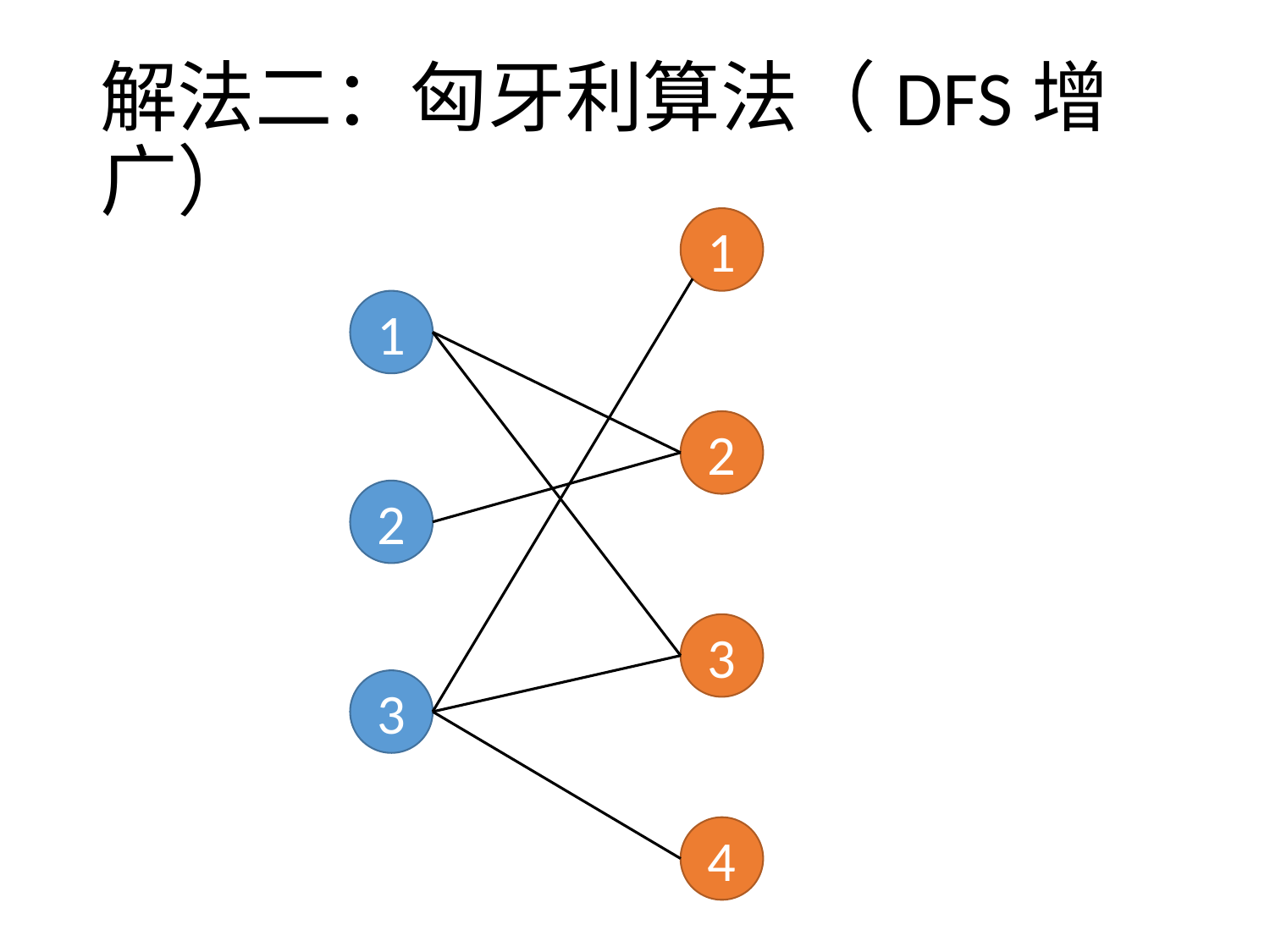

# 解法二：匈牙利算法（DFS增广）
1
1
2
2
3
3
4